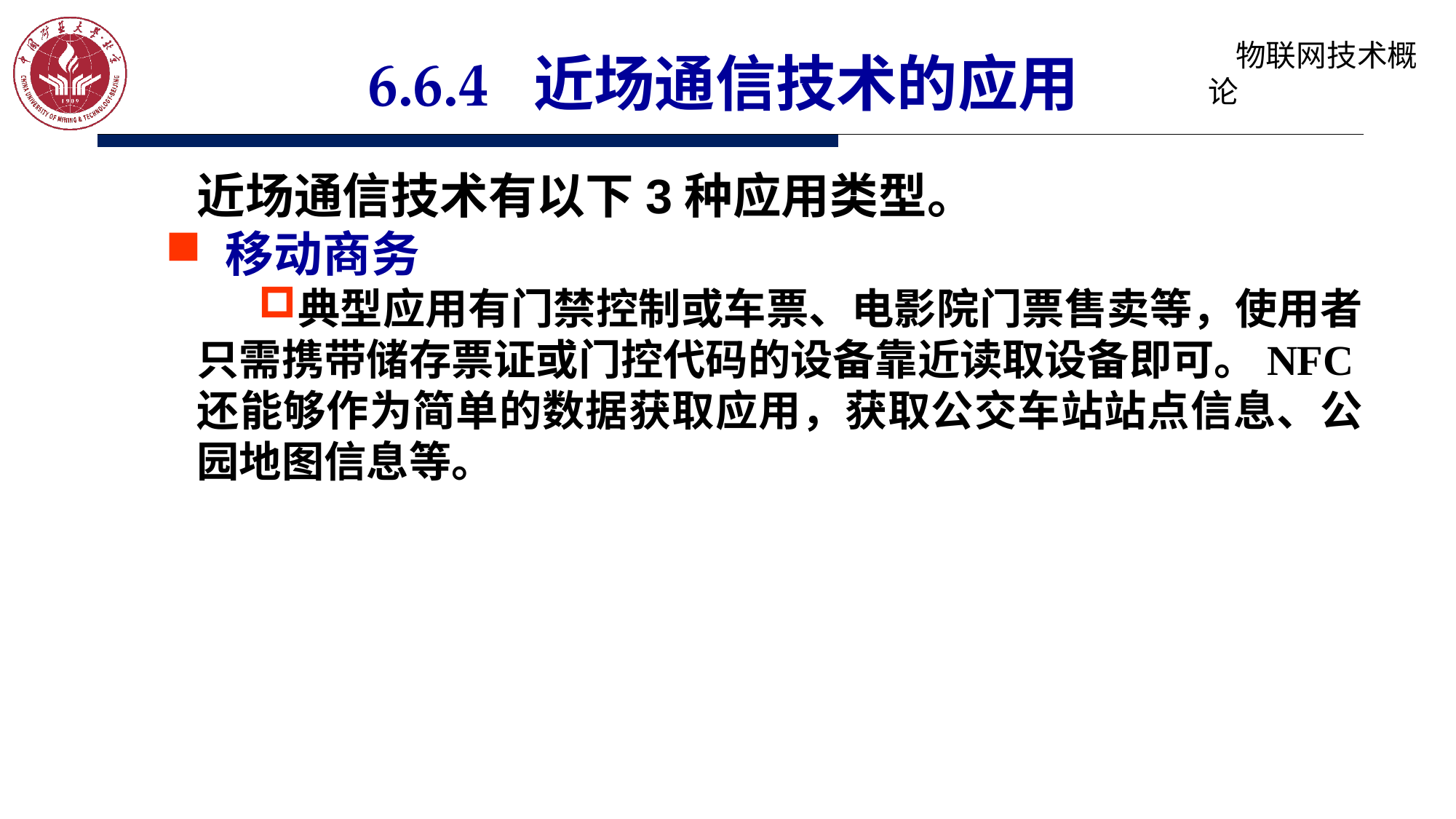

# 6.6.4  近场通信技术的应用
近场通信技术有以下3种应用类型。
 移动商务
典型应用有门禁控制或车票、电影院门票售卖等，使用者只需携带储存票证或门控代码的设备靠近读取设备即可。NFC还能够作为简单的数据获取应用，获取公交车站站点信息、公园地图信息等。